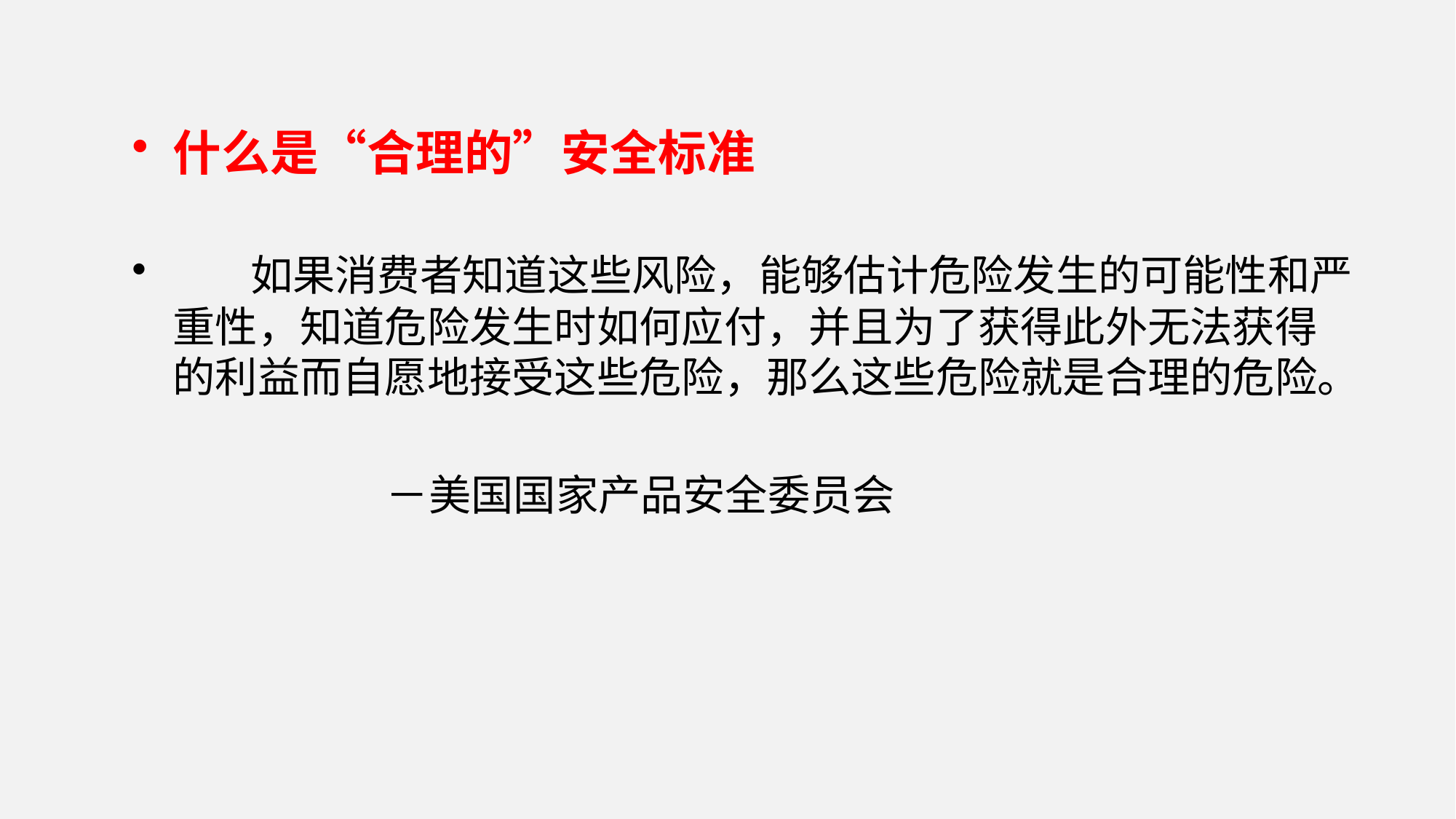

什么是“合理的”安全标准

       如果消费者知道这些风险，能够估计危险发生的可能性和严重性，知道危险发生时如何应付，并且为了获得此外无法获得的利益而自愿地接受这些危险，那么这些危险就是合理的危险。
　　　　　　－美国国家产品安全委员会